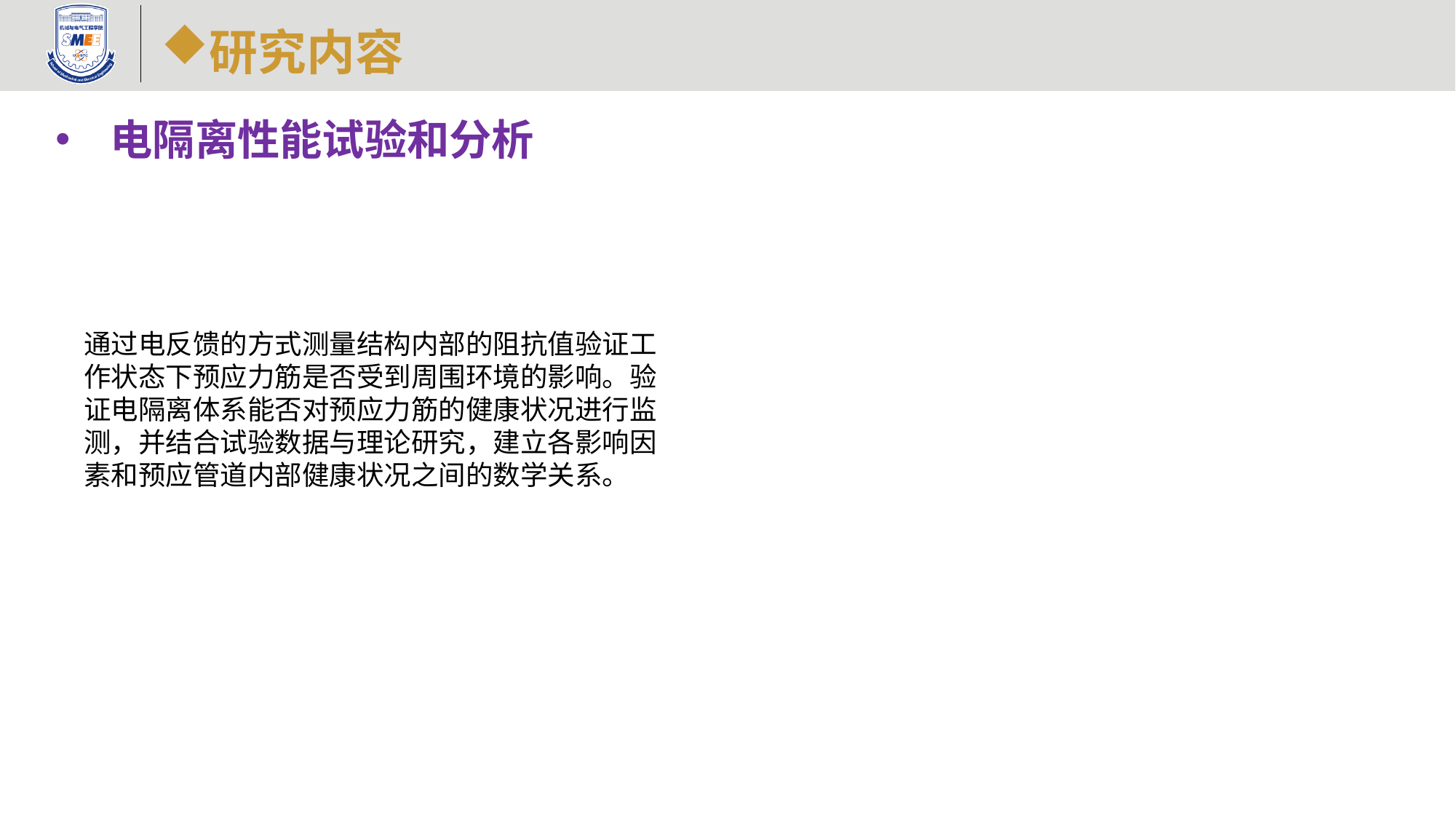

研究内容
电隔离性能试验和分析

通过电反馈的方式测量结构内部的阻抗值验证工作状态下预应力筋是否受到周围环境的影响。验证电隔离体系能否对预应力筋的健康状况进行监测，并结合试验数据与理论研究，建立各影响因素和预应管道内部健康状况之间的数学关系。